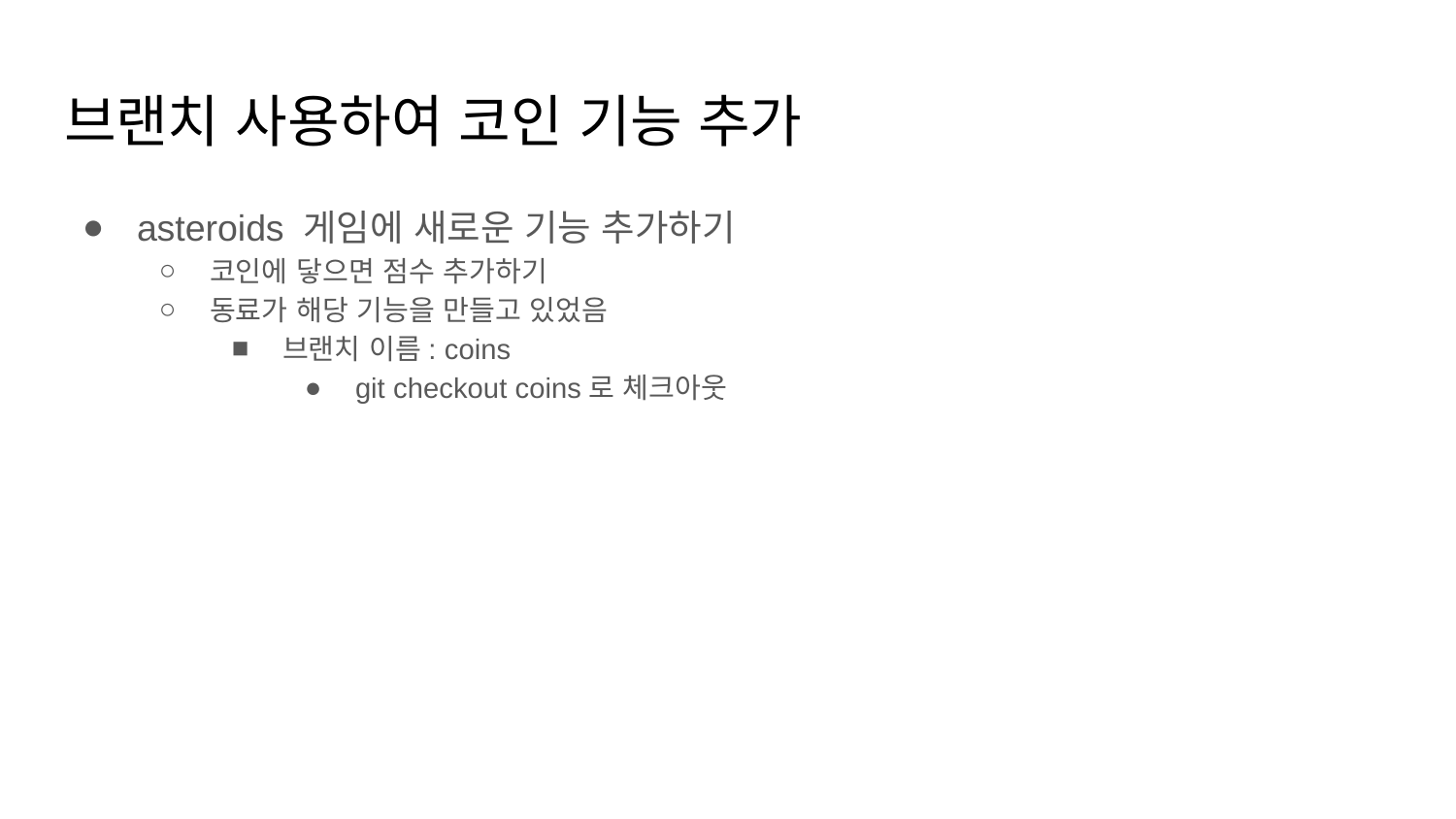

# 브랜치 사용하여 코인 기능 추가
asteroids 게임에 새로운 기능 추가하기
코인에 닿으면 점수 추가하기
동료가 해당 기능을 만들고 있었음
브랜치 이름: coins
git checkout coins로 체크아웃